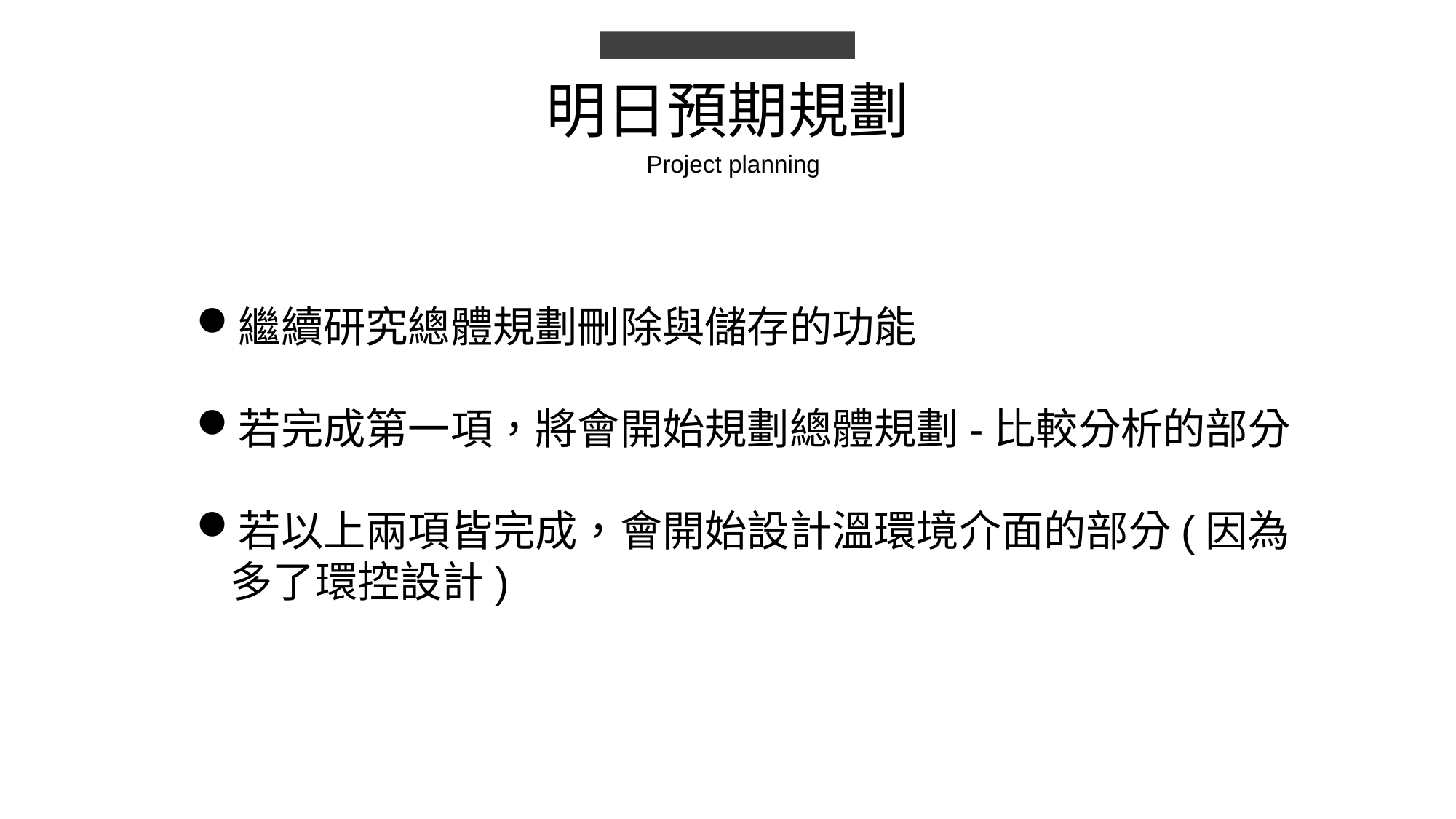

明日預期規劃
Project planning
繼續研究總體規劃刪除與儲存的功能

若完成第一項，將會開始規劃總體規劃-比較分析的部分

若以上兩項皆完成，會開始設計溫環境介面的部分(因為多了環控設計)